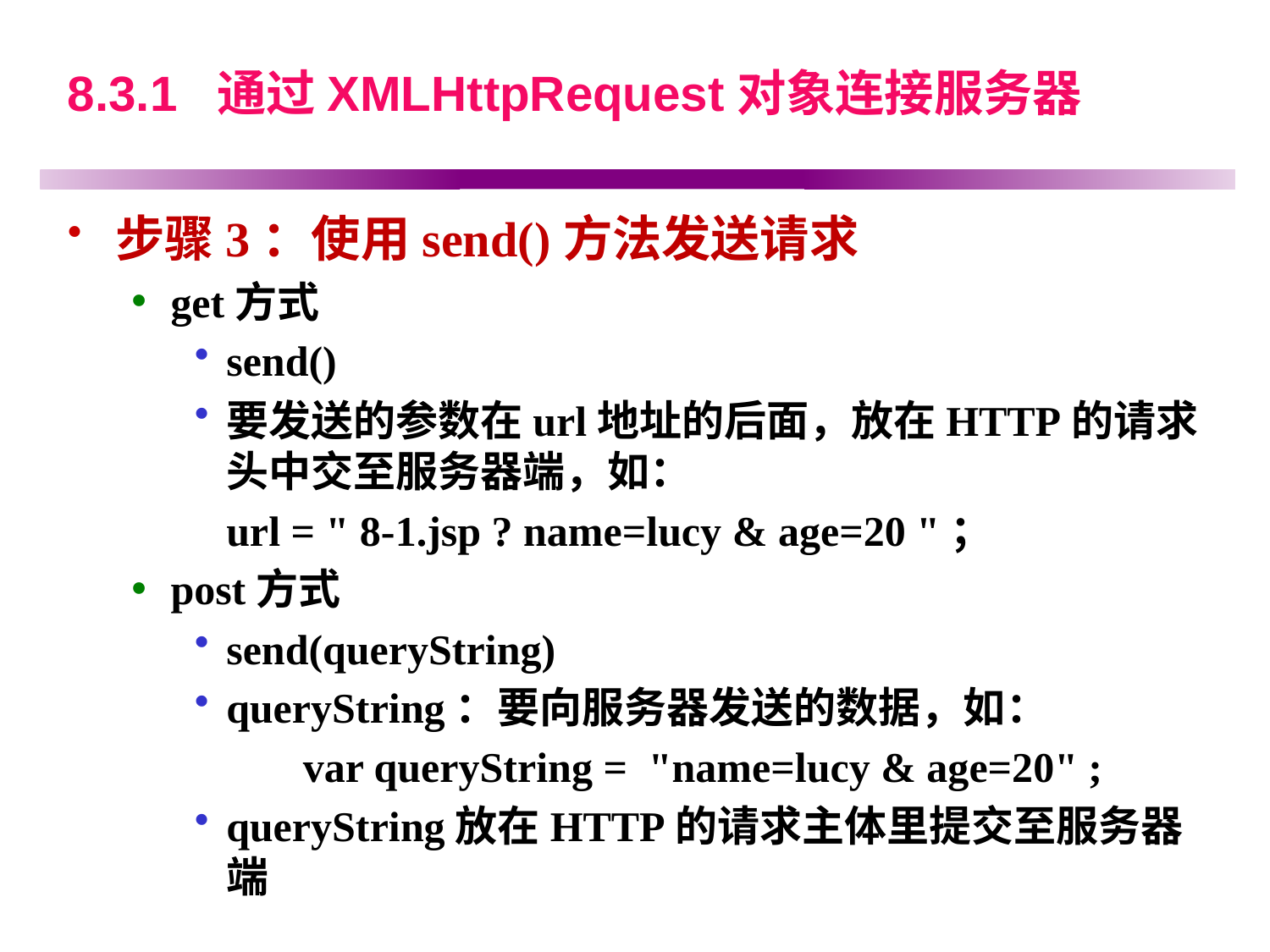

# 8.3.1  通过XMLHttpRequest对象连接服务器
步骤3：使用send()方法发送请求
get方式
send()
要发送的参数在url地址的后面，放在HTTP的请求头中交至服务器端，如：
   url = " 8-1.jsp ? name=lucy & age=20 "；
post方式
send(queryString)
queryString：要向服务器发送的数据，如：
           var queryString =  "name=lucy & age=20" ;
queryString放在HTTP的请求主体里提交至服务器端